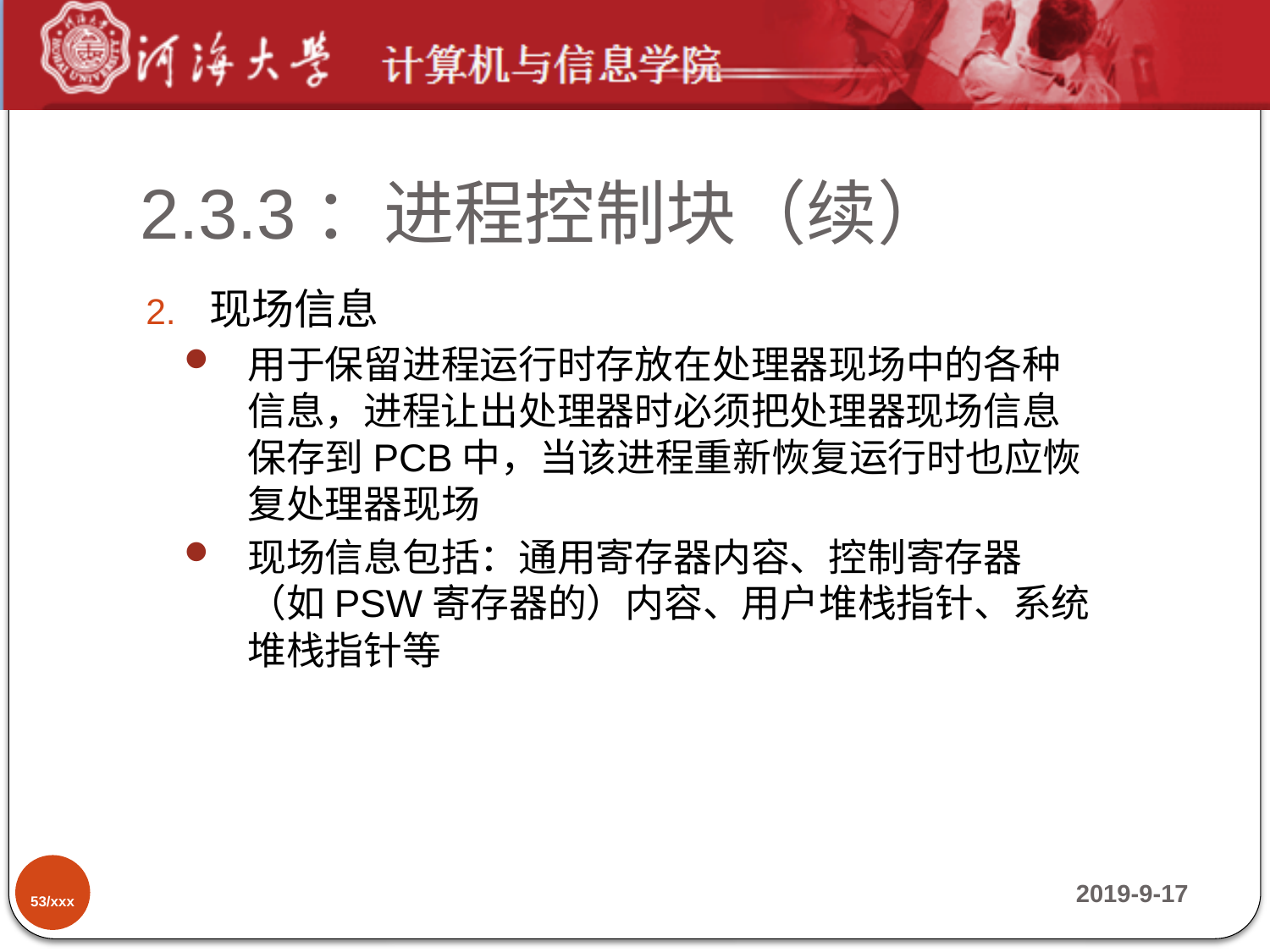

# 2.3.3：进程控制块（续）
现场信息
用于保留进程运行时存放在处理器现场中的各种信息，进程让出处理器时必须把处理器现场信息保存到PCB中，当该进程重新恢复运行时也应恢复处理器现场
现场信息包括：通用寄存器内容、控制寄存器（如PSW寄存器的）内容、用户堆栈指针、系统堆栈指针等

53/xxx
2019-9-17